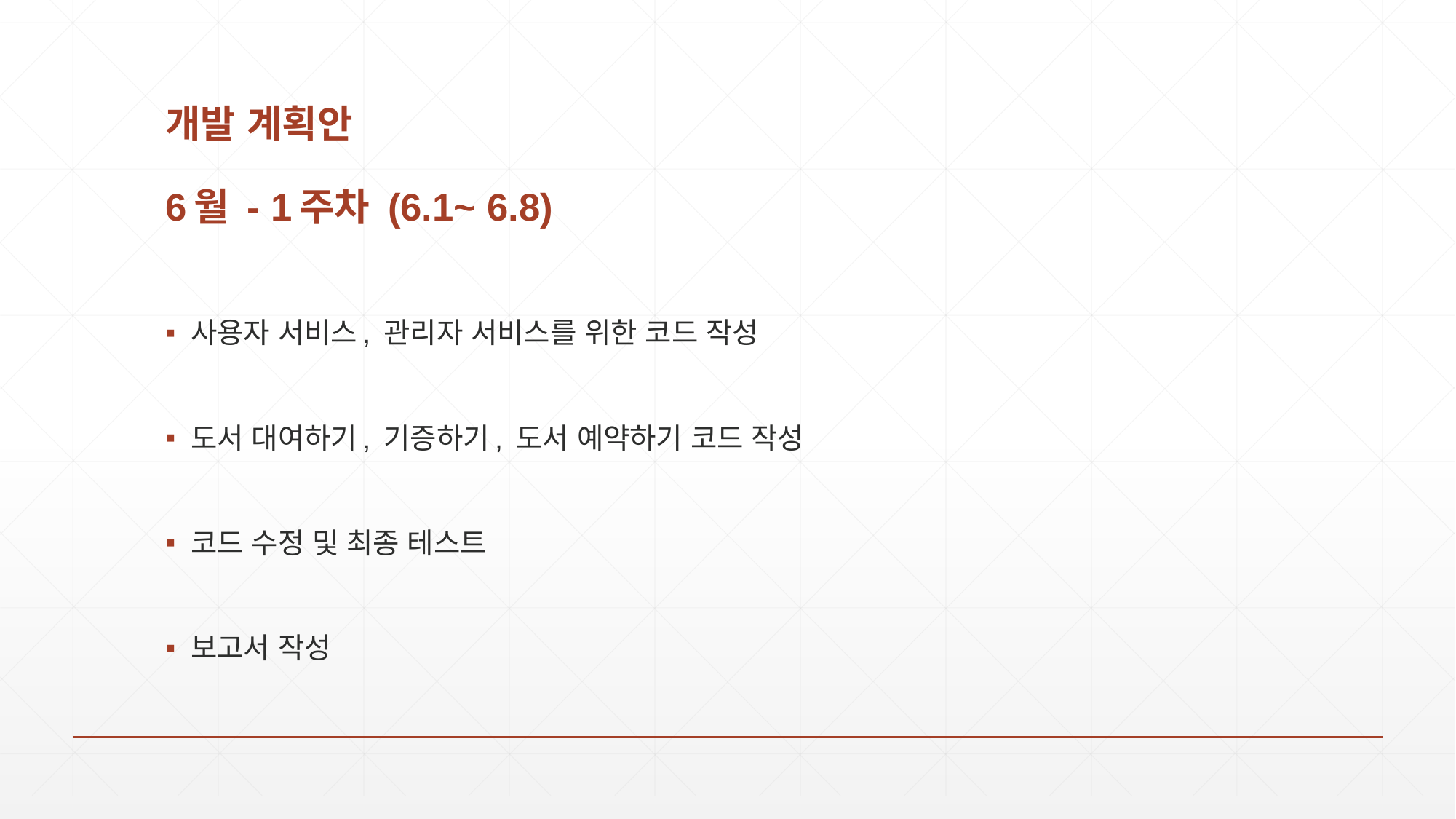

# 개발 계획안 6월 - 1주차 (6.1~ 6.8)

사용자 서비스, 관리자 서비스를 위한 코드 작성

도서 대여하기, 기증하기, 도서 예약하기 코드 작성

코드 수정 및 최종 테스트

보고서 작성